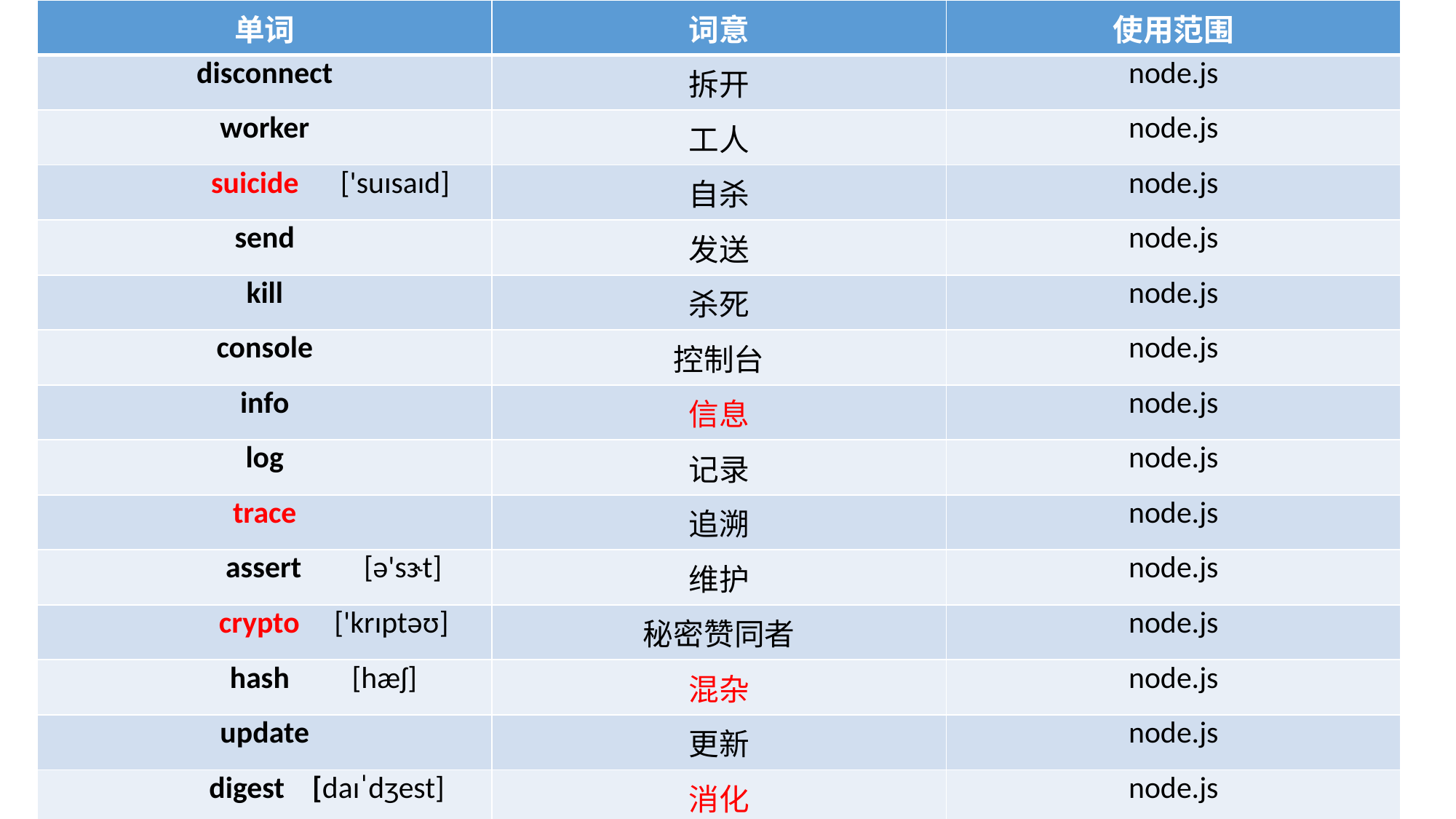

| 单词 | 词意 | 使用范围 |
| --- | --- | --- |
| disconnect | 拆开 | node.js |
| worker | 工人 | node.js |
| suicide ['suɪsaɪd] | 自杀 | node.js |
| send | 发送 | node.js |
| kill | 杀死 | node.js |
| console | 控制台 | node.js |
| info | 信息 | node.js |
| log | 记录 | node.js |
| trace | 追溯 | node.js |
| assert [ə'sɝt] | 维护 | node.js |
| crypto ['krɪptəʊ] | 秘密赞同者 | node.js |
| hash [hæʃ] | 混杂 | node.js |
| update | 更新 | node.js |
| digest [daɪˈdʒest] | 消化 | node.js |
| verify ['vɛrɪfaɪ] | 核实 | node.js |